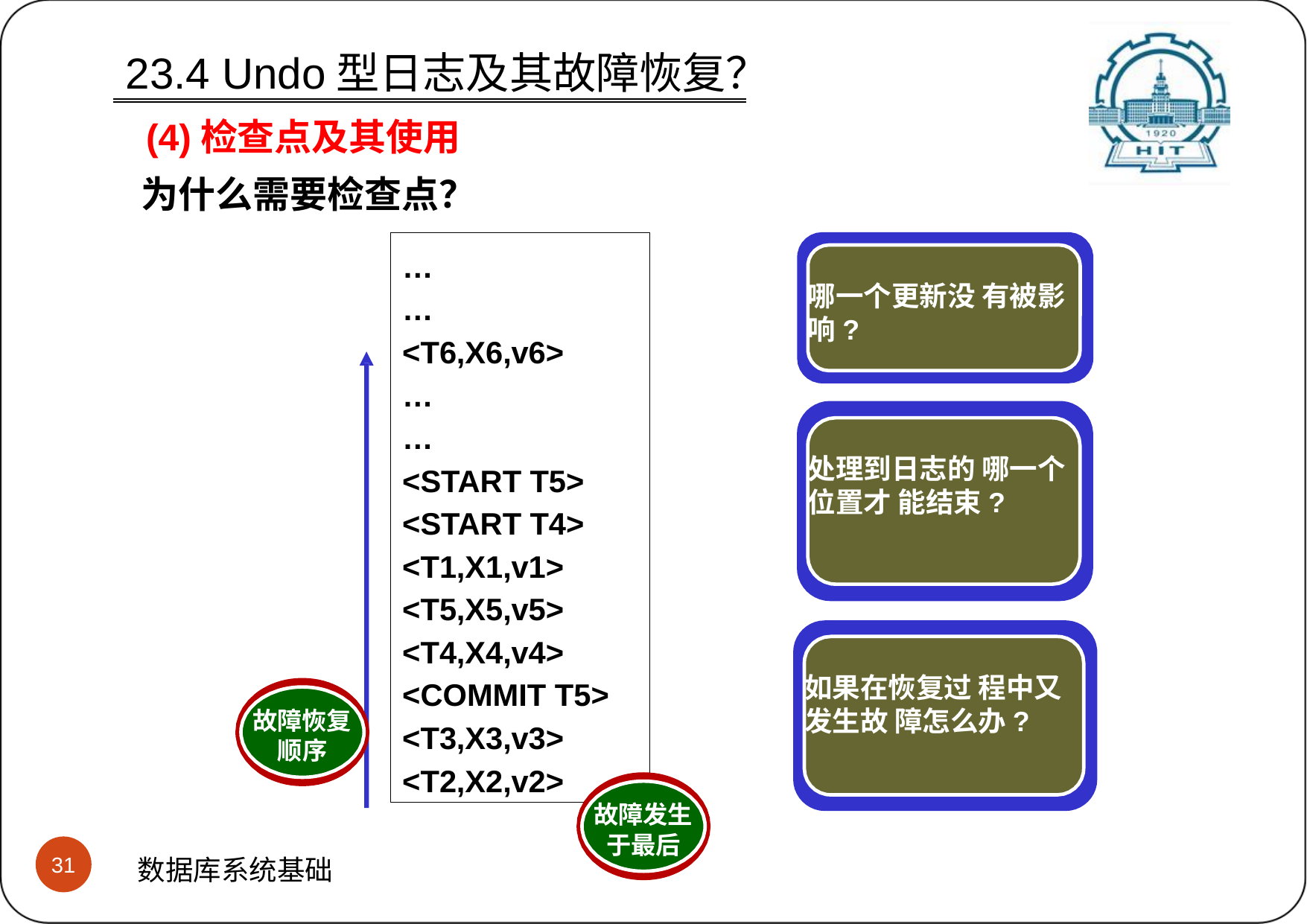

# 23.4 Undo型日志及其故障恢复？ (4)检查点及其使用

为什么需要检查点？

哪一个更新没 有被影响?

…
…
<T6,X6,v6>
…
…
<START T5>
<START T4>
<T1,X1,v1>
<T5,X5,v5>
<T4,X4,v4>
<COMMIT T5>
<T3,X3,v3>
<T2,X2,v2>

处理到日志的 哪一个位置才 能结束?

如果在恢复过 程中又发生故 障怎么办?

故障恢复 顺序

故障发生
于最后